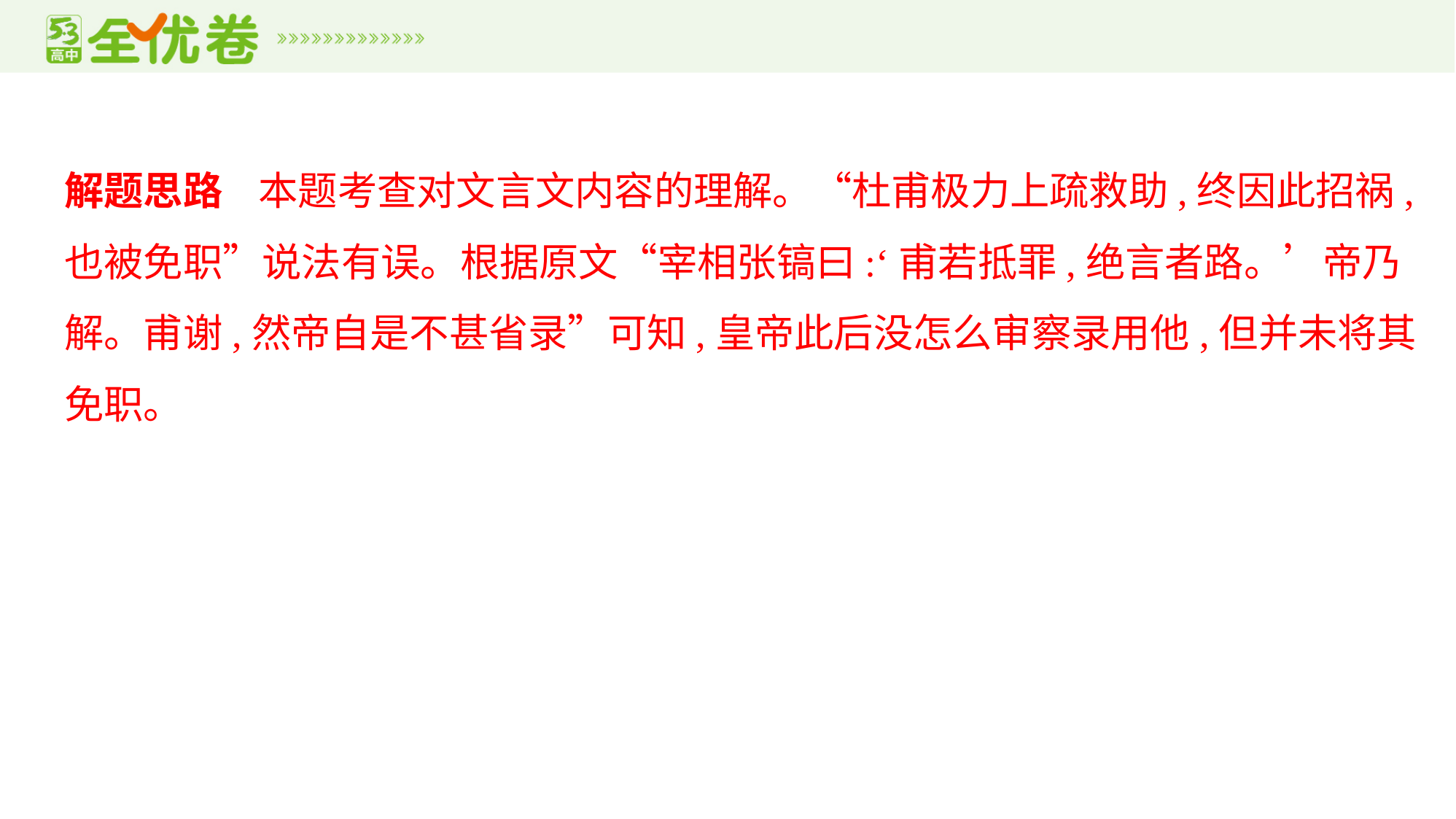

解题思路    本题考查对文言文内容的理解。“杜甫极力上疏救助,终因此招祸,
也被免职”说法有误。根据原文“宰相张镐曰:‘甫若抵罪,绝言者路。’帝乃
解。甫谢,然帝自是不甚省录”可知,皇帝此后没怎么审察录用他,但并未将其
免职。